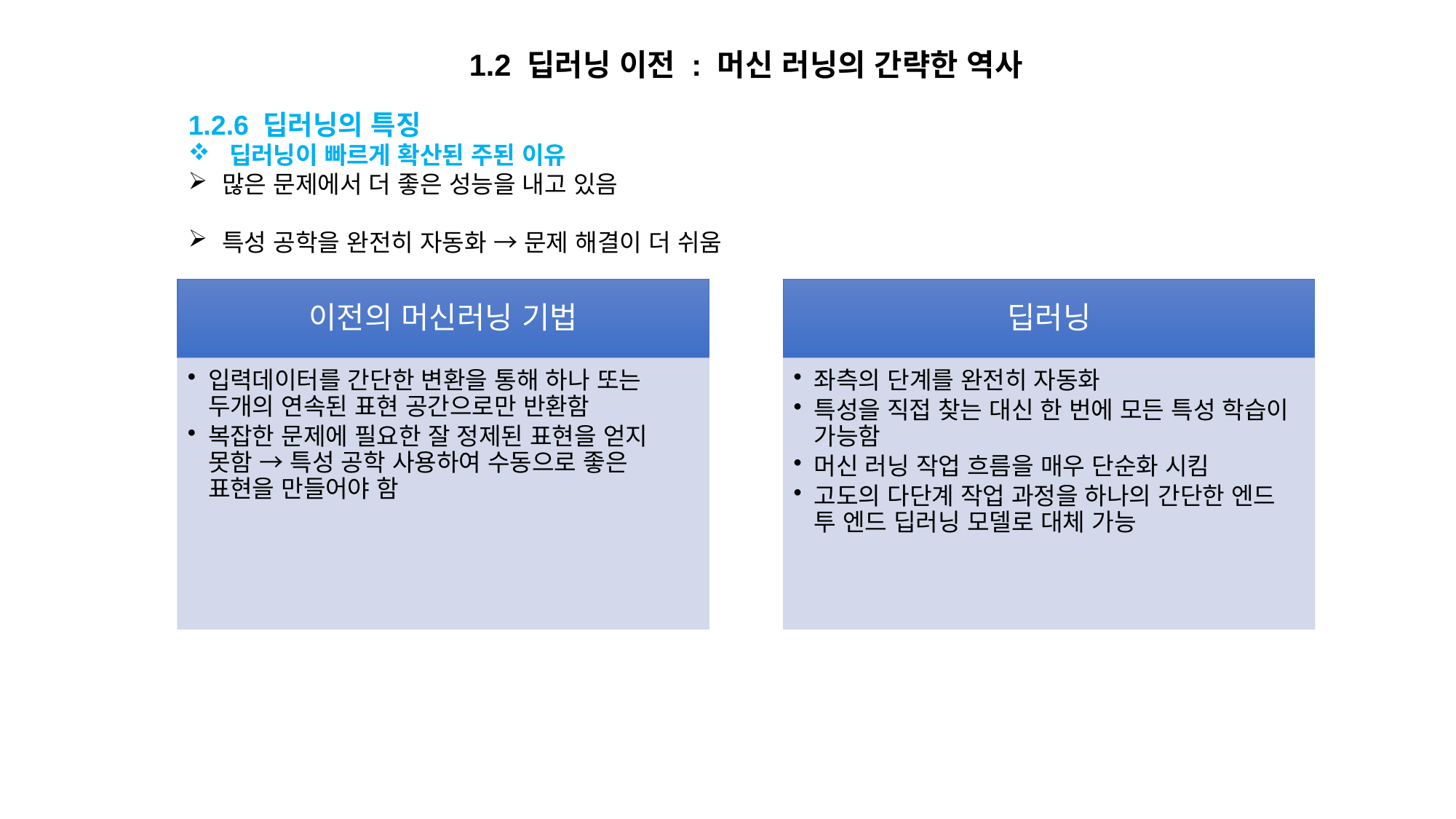

1.2 딥러닝 이전 : 머신 러닝의 간략한 역사
1.2.6 딥러닝의 특징
딥러닝이 빠르게 확산된 주된 이유
많은 문제에서 더 좋은 성능을 내고 있음

특성 공학을 완전히 자동화 → 문제 해결이 더 쉬움
이전의 머신러닝 기법
입력데이터를 간단한 변환을 통해 하나 또는 두개의 연속된 표현 공간으로만 반환함
복잡한 문제에 필요한 잘 정제된 표현을 얻지 못함 → 특성 공학 사용하여 수동으로 좋은 표현을 만들어야 함
딥러닝
좌측의 단계를 완전히 자동화
특성을 직접 찾는 대신 한 번에 모든 특성 학습이 가능함
머신 러닝 작업 흐름을 매우 단순화 시킴
고도의 다단계 작업 과정을 하나의 간단한 엔드 투 엔드 딥러닝 모델로 대체 가능